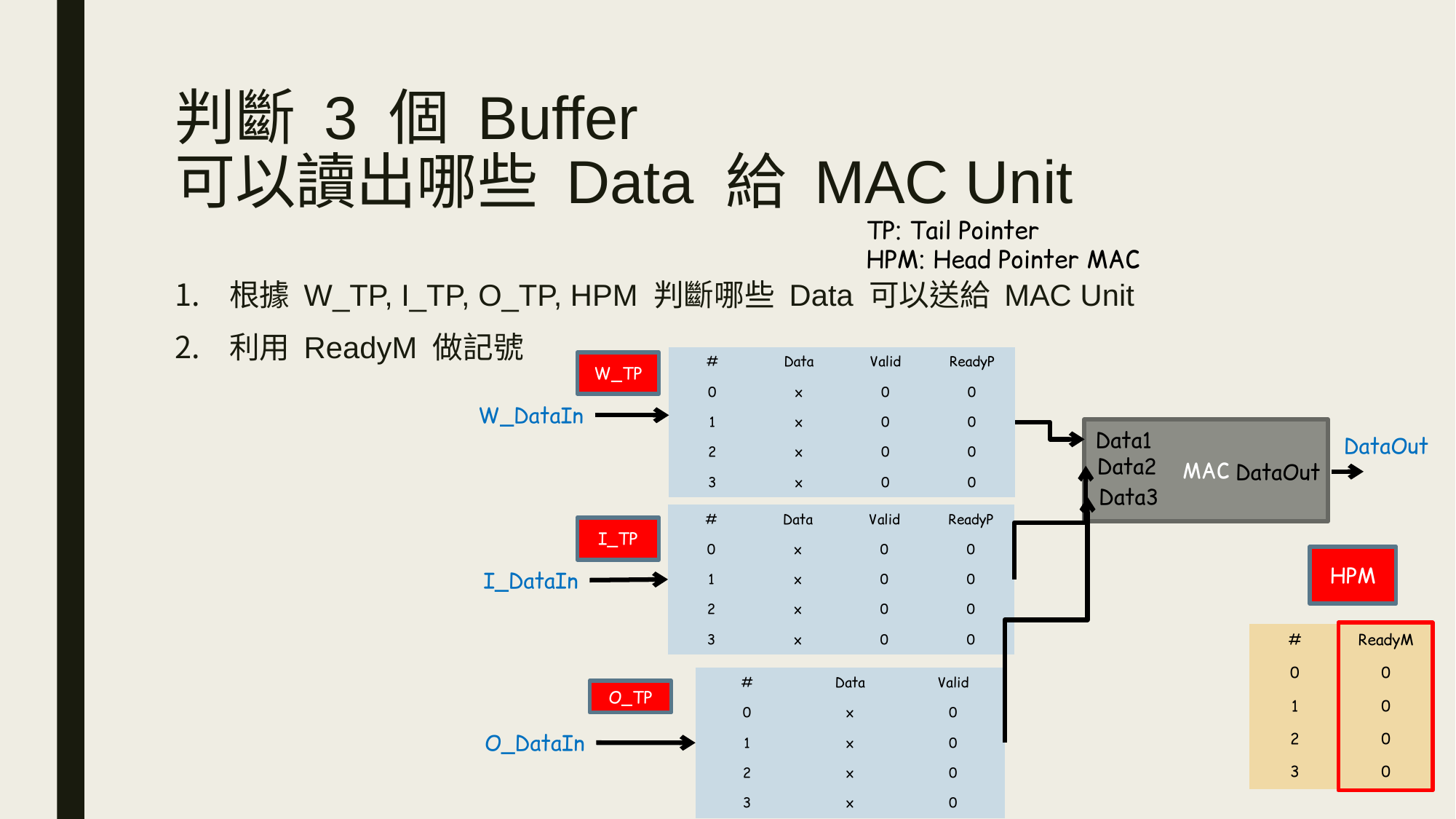

# 判斷 3 個 Buffer 可以讀出哪些 Data 給 MAC Unit
TP: Tail Pointer
HPM: Head Pointer MAC
根據 W_TP, I_TP, O_TP, HPM 判斷哪些 Data 可以送給 MAC Unit
利用 ReadyM 做記號
| # | Data | Valid | ReadyP |
| --- | --- | --- | --- |
| 0 | x | 0 | 0 |
| 1 | x | 0 | 0 |
| 2 | x | 0 | 0 |
| 3 | x | 0 | 0 |
W_TP
W_DataIn
MAC
Data1
DataOut
Data2
DataOut
Data3
| # | Data | Valid | ReadyP |
| --- | --- | --- | --- |
| 0 | x | 0 | 0 |
| 1 | x | 0 | 0 |
| 2 | x | 0 | 0 |
| 3 | x | 0 | 0 |
I_TP
HPM
I_DataIn

| # | ReadyM |
| --- | --- |
| 0 | 0 |
| 1 | 0 |
| 2 | 0 |
| 3 | 0 |
| # | Data | Valid |
| --- | --- | --- |
| 0 | x | 0 |
| 1 | x | 0 |
| 2 | x | 0 |
| 3 | x | 0 |
O_TP
O_DataIn